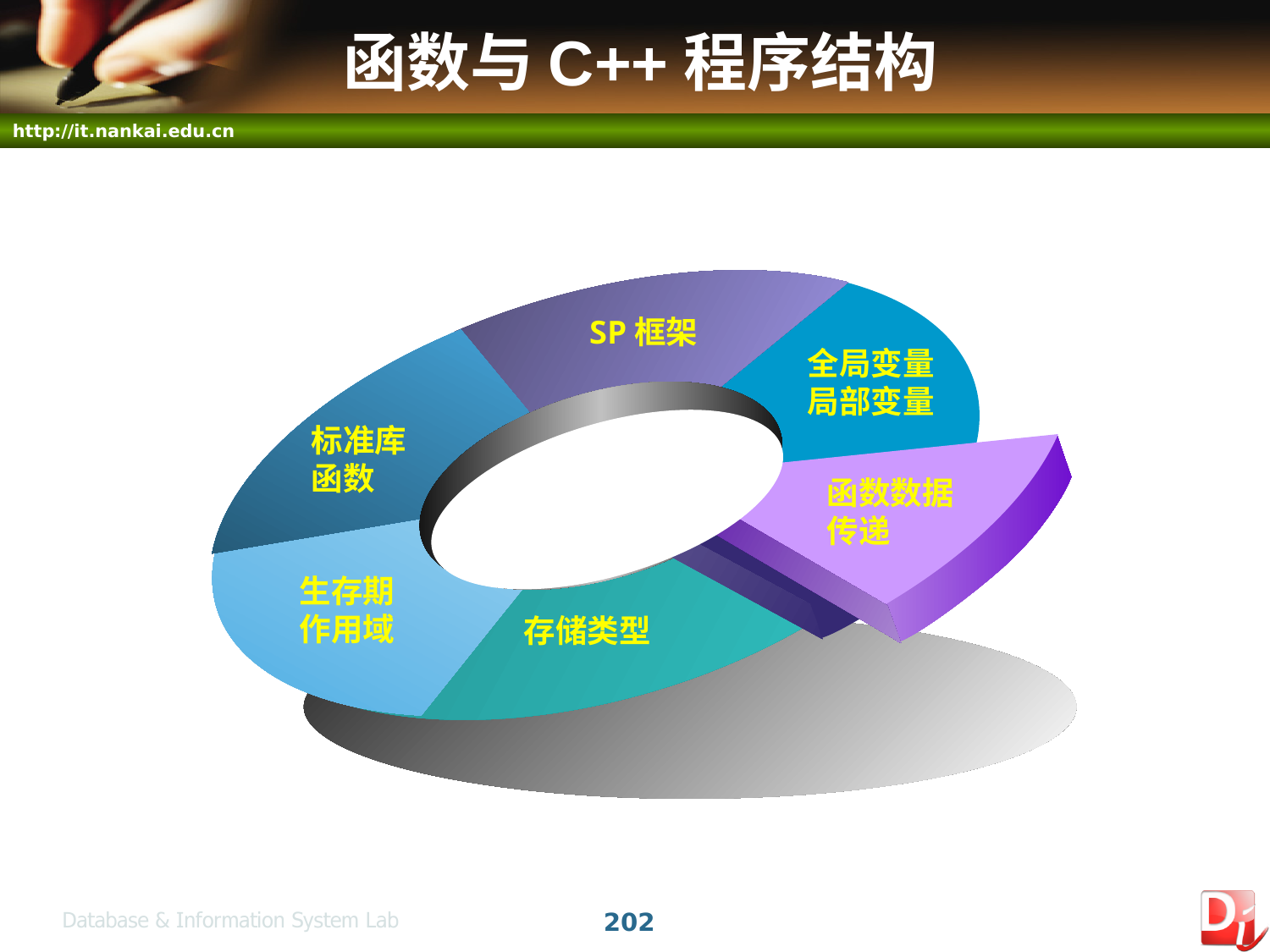

# 函数与C++程序结构

SP框架
全局变量
局部变量

标准库
函数

函数数据
传递

函数数据
传递
生存期
作用域
存储类型

202
Database & Information System Lab